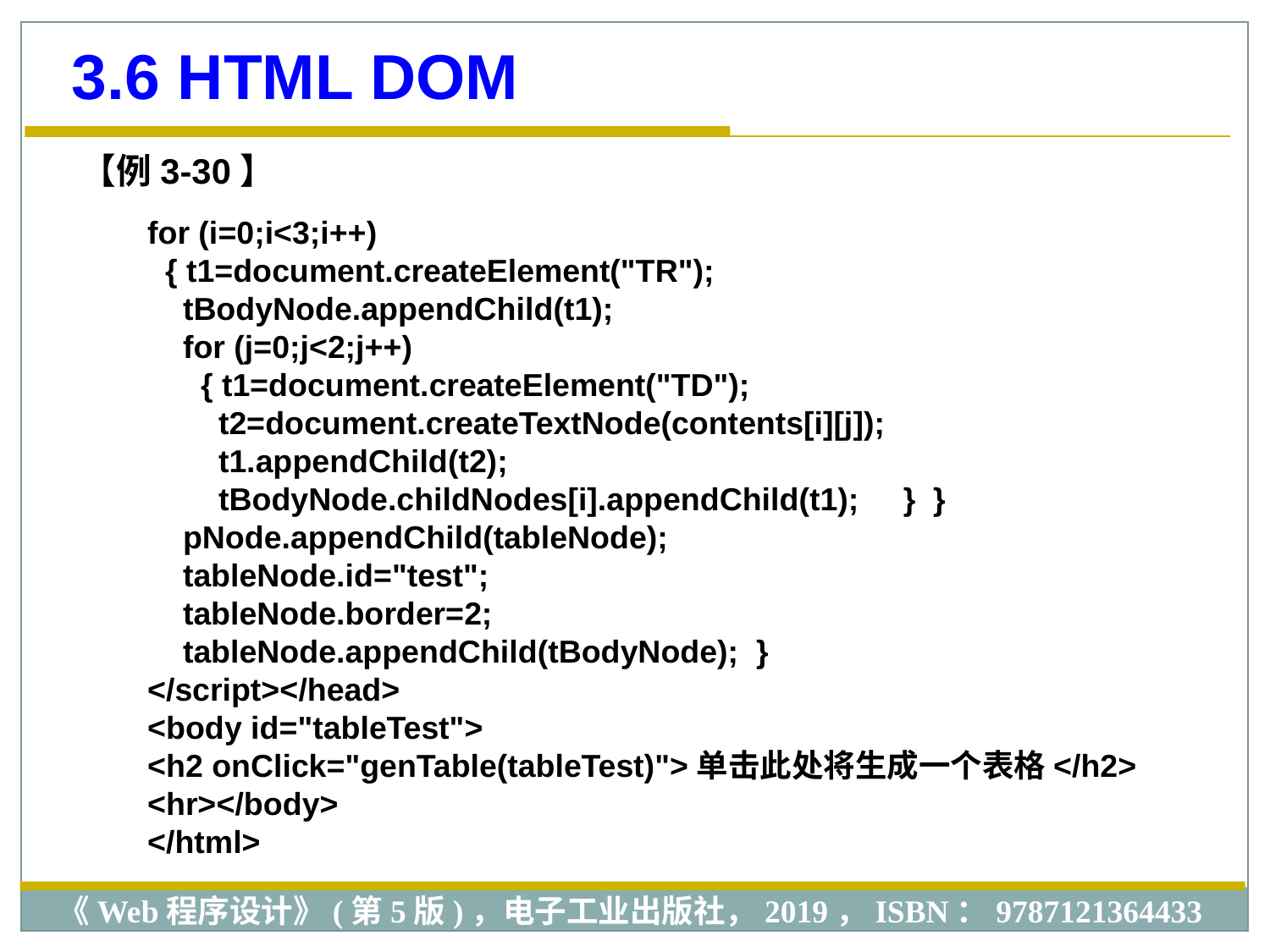

3.6 HTML DOM
【例3-30】
for (i=0;i<3;i++)
  { t1=document.createElement("TR");
    tBodyNode.appendChild(t1);
    for (j=0;j<2;j++)
      { t1=document.createElement("TD");
        t2=document.createTextNode(contents[i][j]);
        t1.appendChild(t2);
        tBodyNode.childNodes[i].appendChild(t1);     }  }
    pNode.appendChild(tableNode);
    tableNode.id="test";
    tableNode.border=2;
    tableNode.appendChild(tBodyNode);  }
</script></head>
<body id="tableTest">
<h2 onClick="genTable(tableTest)">单击此处将生成一个表格</h2>
<hr></body>
</html>